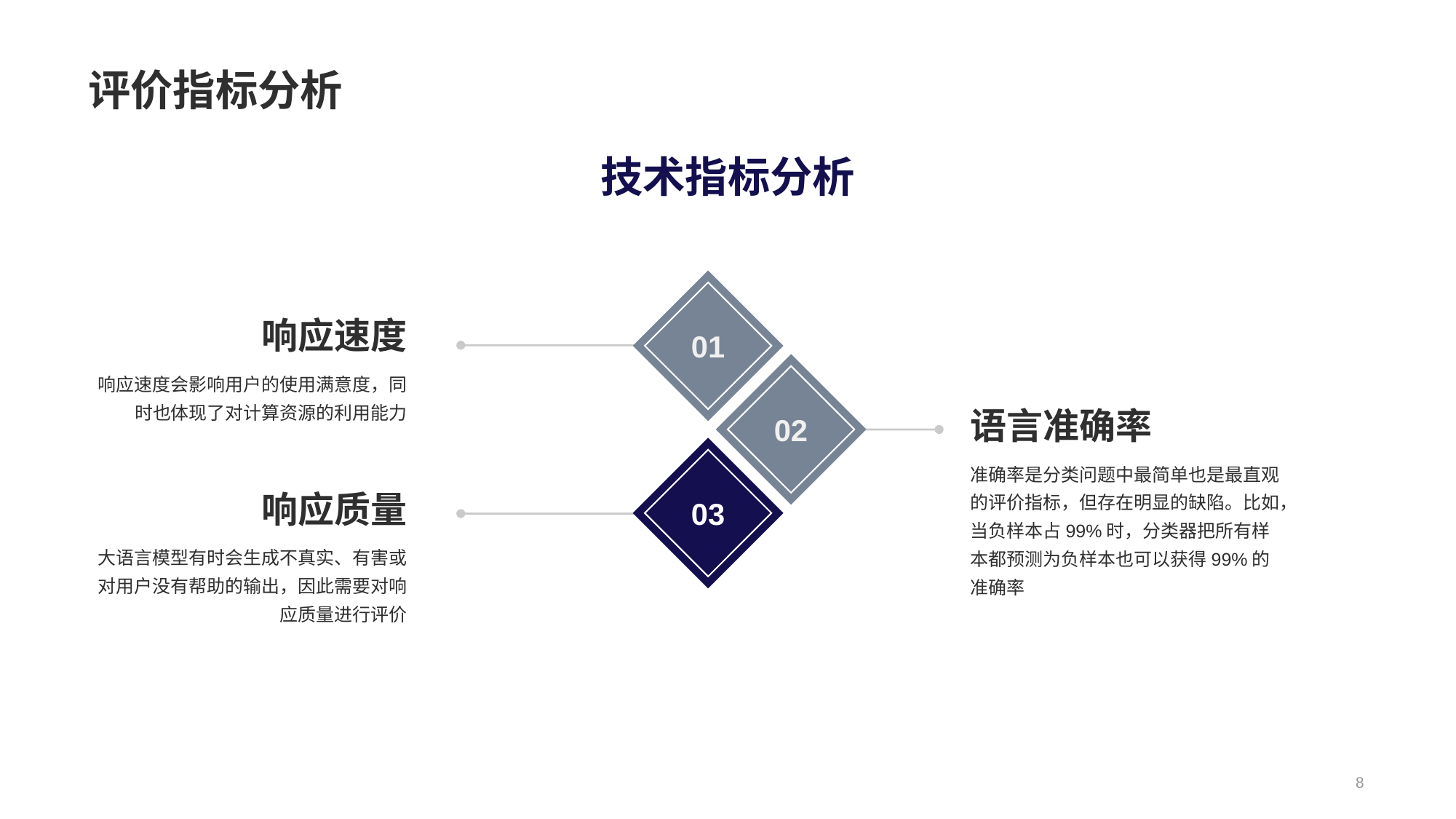

# 评价指标分析
技术指标分析

01
响应速度
响应速度会影响用户的使用满意度，同时也体现了对计算资源的利用能力

02
语言准确率
准确率是分类问题中最简单也是最直观的评价指标，但存在明显的缺陷。比如，当负样本占99%时，分类器把所有样本都预测为负样本也可以获得99%的准确率

03
响应质量
大语言模型有时会生成不真实、有害或对用户没有帮助的输出，因此需要对响应质量进行评价
8